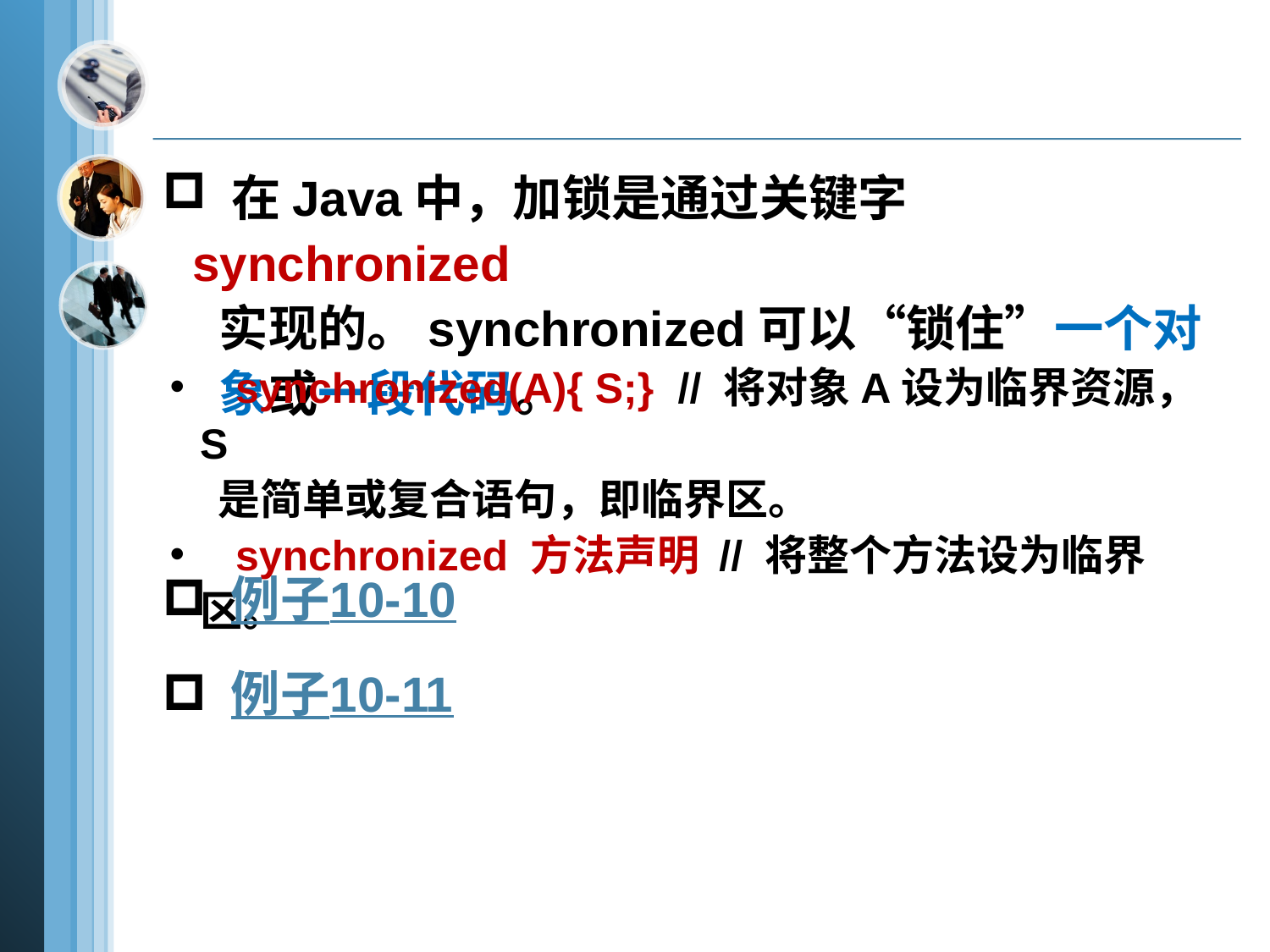

在Java中，加锁是通过关键字synchronized
    实现的。synchronized可以“锁住”一个对
    象或一段代码。
   synchronized(A){ S;}  // 将对象A设为临界资源，S
    是简单或复合语句，即临界区。
   synchronized 方法声明 // 将整个方法设为临界区。
 例子10-10
 例子10-11